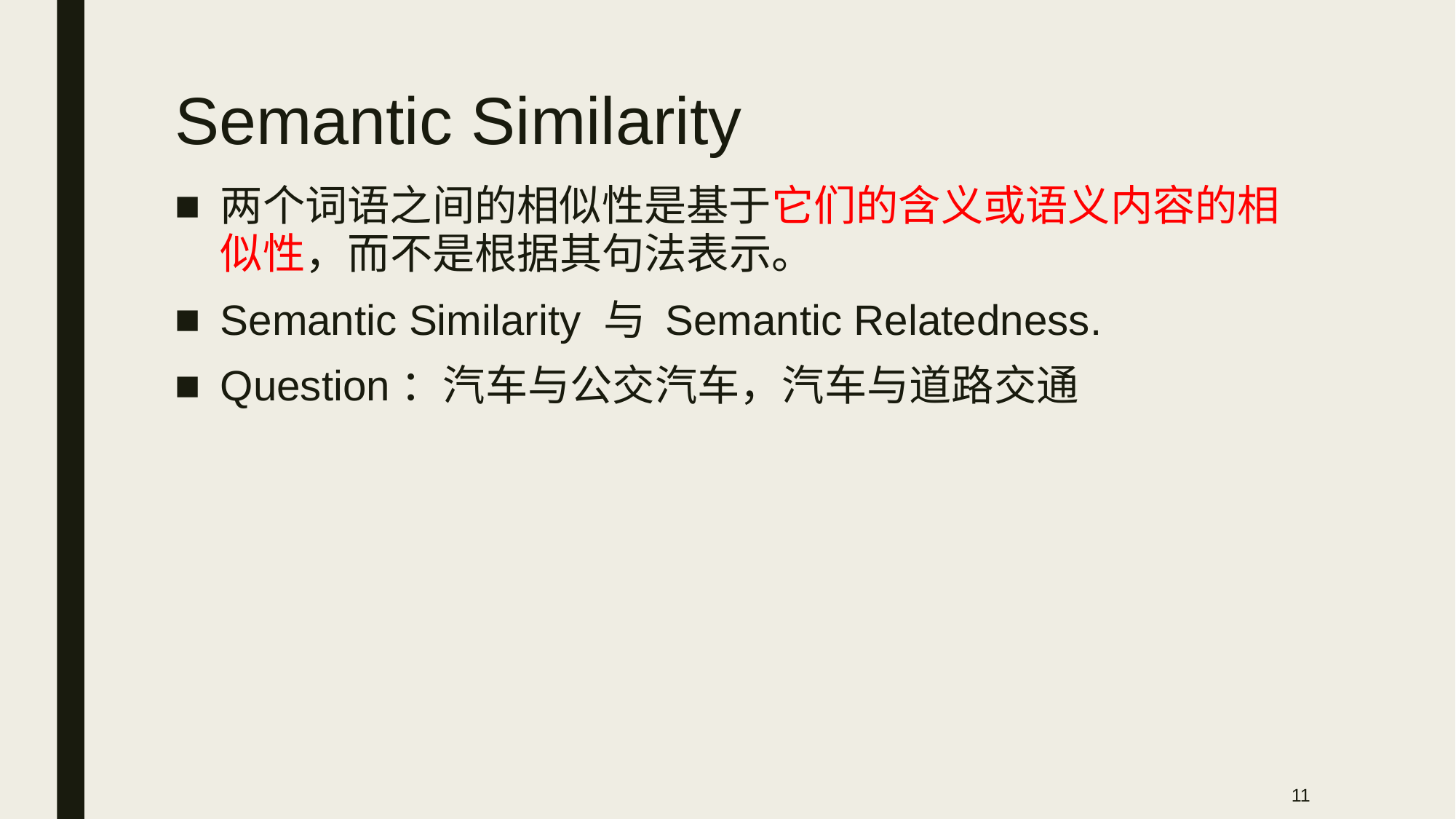

# Semantic Similarity
两个词语之间的相似性是基于它们的含义或语义内容的相似性，而不是根据其句法表示。
Semantic Similarity 与 Semantic Relatedness.
Question：汽车与公交汽车，汽车与道路交通

11